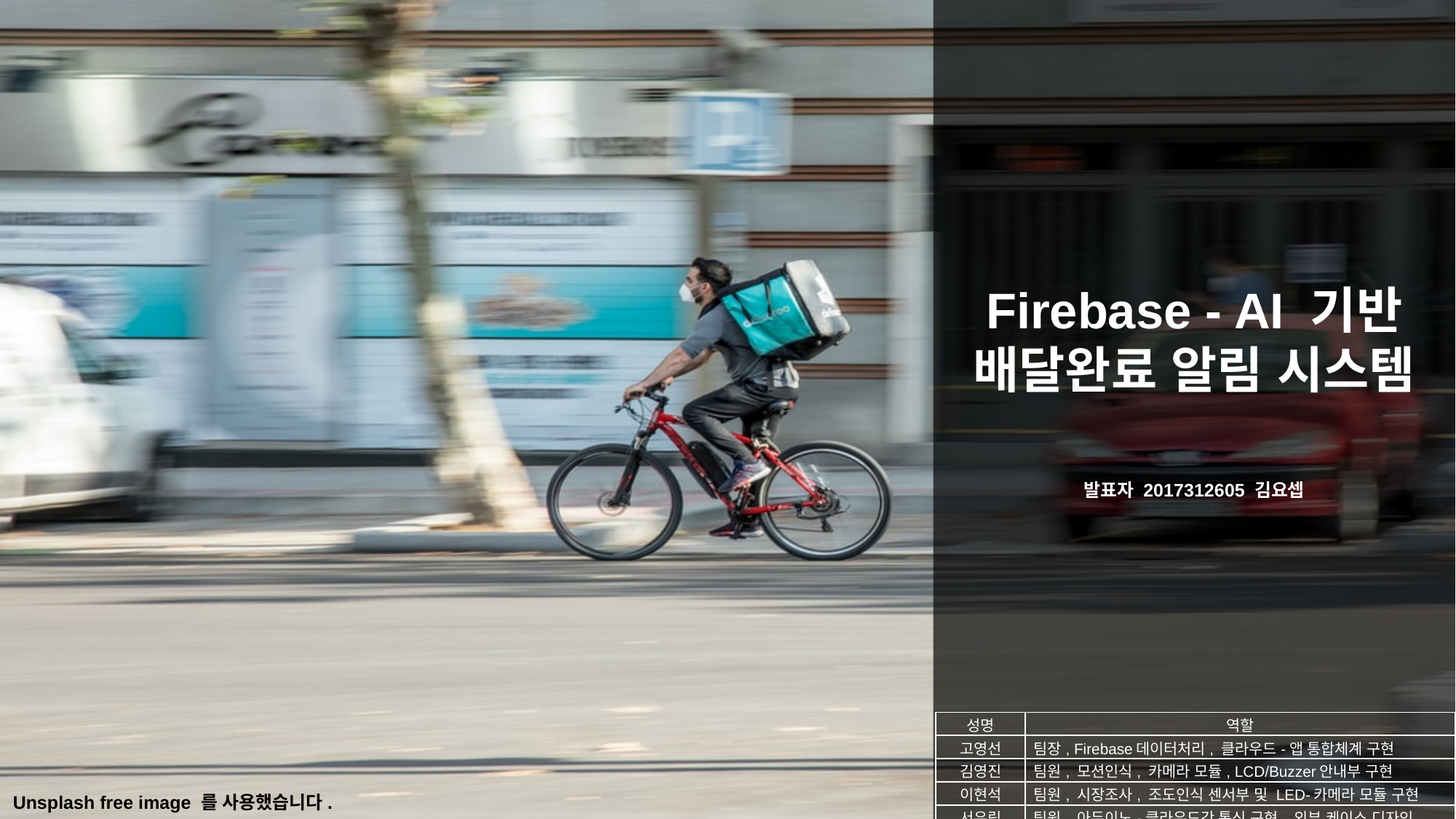

Firebase - AI 기반
배달완료 알림 시스템

발표자 2017312605 김요셉

| 성명 | 역할 |
| --- | --- |
| 고영선 | 팀장, Firebase데이터처리, 클라우드-앱 통합체계 구현 |
| 김영진 | 팀원, 모션인식, 카메라 모듈, LCD/Buzzer안내부 구현 |
| 이현석 | 팀원, 시장조사, 조도인식 센서부 및 LED-카메라 모듈 구현 |
| 서유림 | 팀원, 아두이노-클라우드간 통신 구현, 외부 케이스 디자인 |
| 김요셉 | 팀원, 회로설계, 앱 개발, AI, 클라우드-앱 통합체계 구현 |
Unsplash free image 를 사용했습니다.